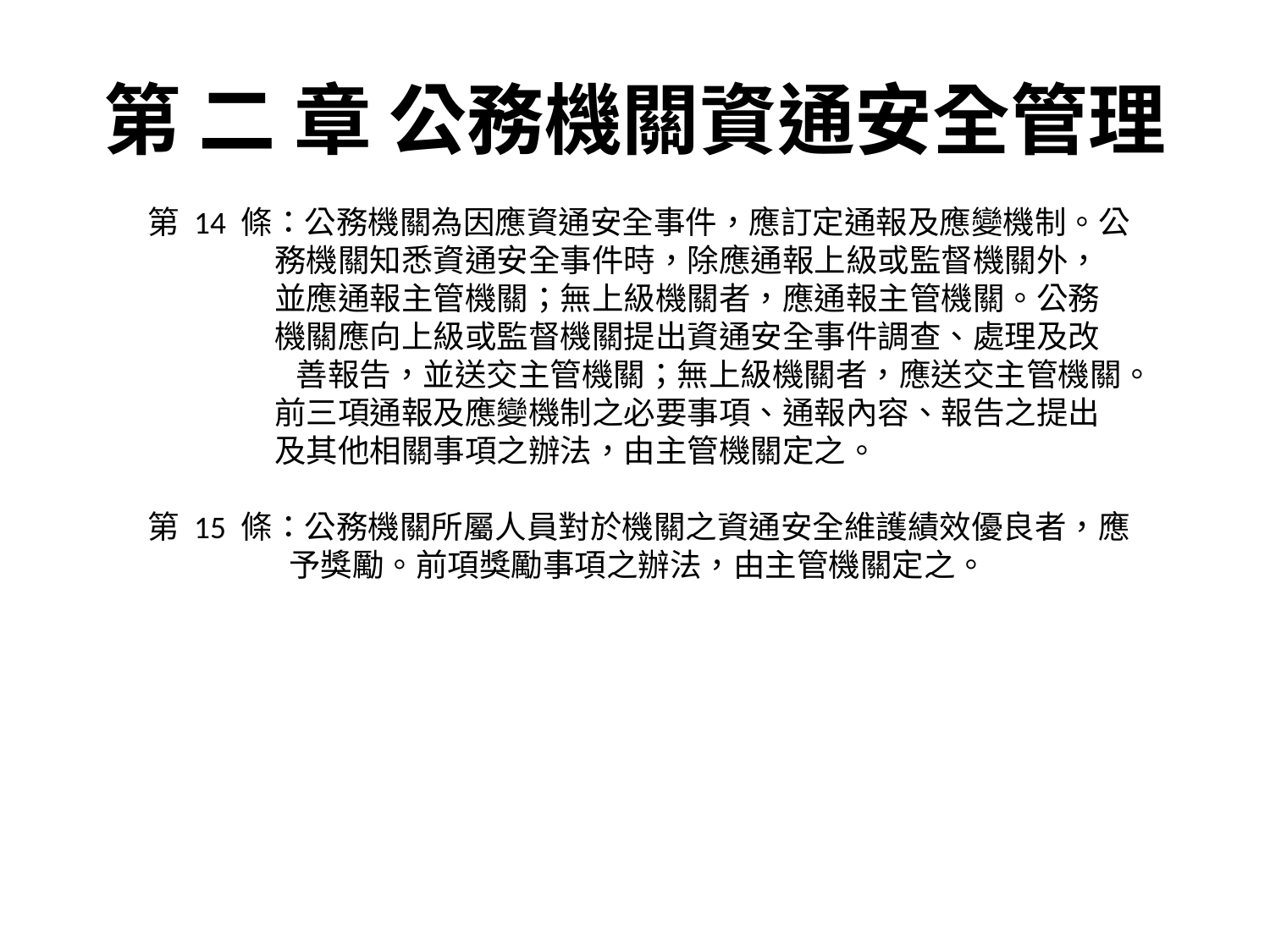

# 第 二 章 公務機關資通安全管理
第 14 條：公務機關為因應資通安全事件，應訂定通報及應變機制。公	務機關知悉資通安全事件時，除應通報上級或監督機關外，	並應通報主管機關；無上級機關者，應通報主管機關。公務	機關應向上級或監督機關提出資通安全事件調查、處理及改	   善報告，並送交主管機關；無上級機關者，應送交主管機關。	前三項通報及應變機制之必要事項、通報內容、報告之提出	及其他相關事項之辦法，由主管機關定之。

第 15 條：公務機關所屬人員對於機關之資通安全維護績效優良者，應	  予獎勵。前項獎勵事項之辦法，由主管機關定之。